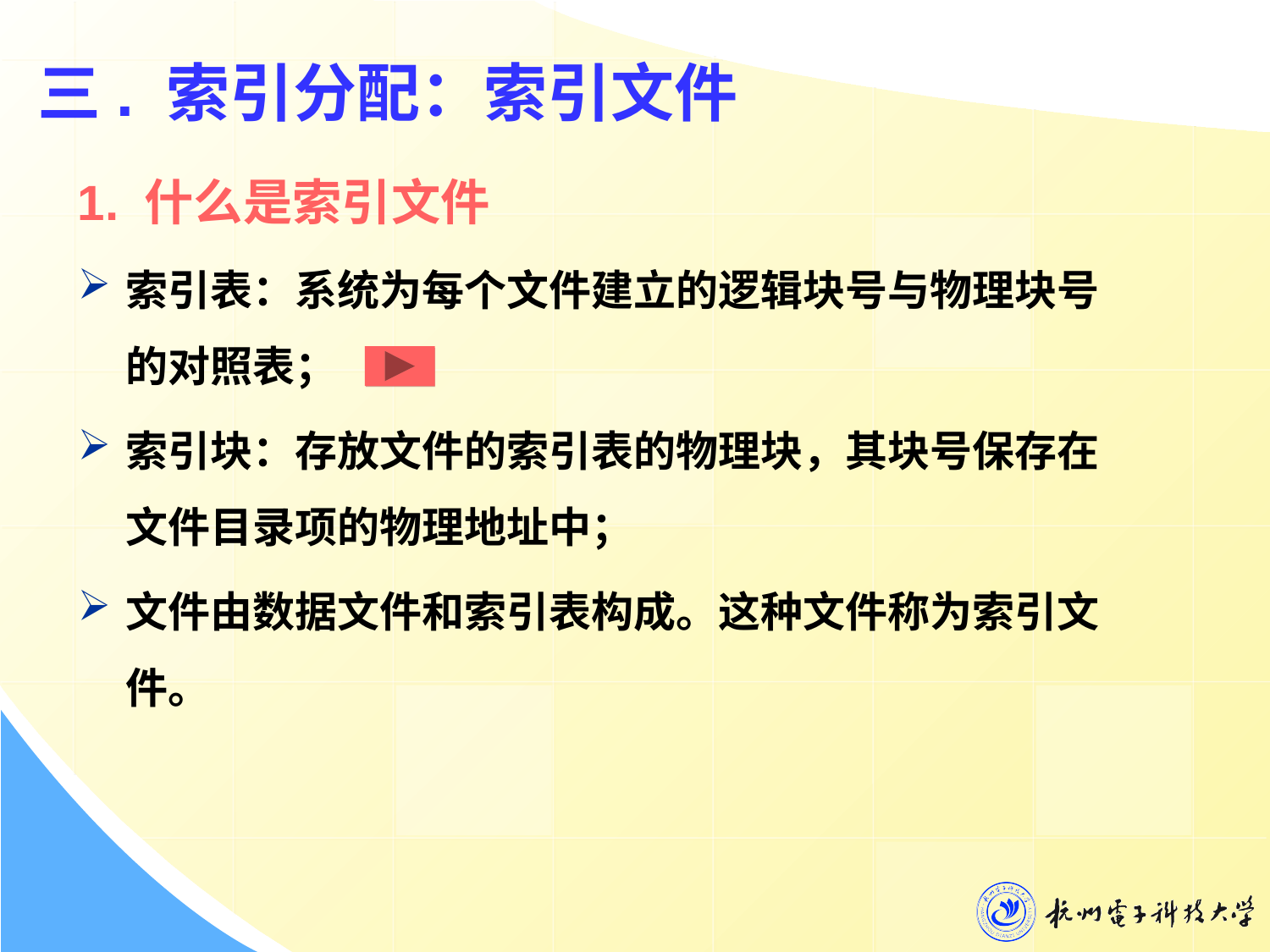

三. 索引分配：索引文件
1. 什么是索引文件
索引表：系统为每个文件建立的逻辑块号与物理块号的对照表；
索引块：存放文件的索引表的物理块，其块号保存在文件目录项的物理地址中；
文件由数据文件和索引表构成。这种文件称为索引文件。